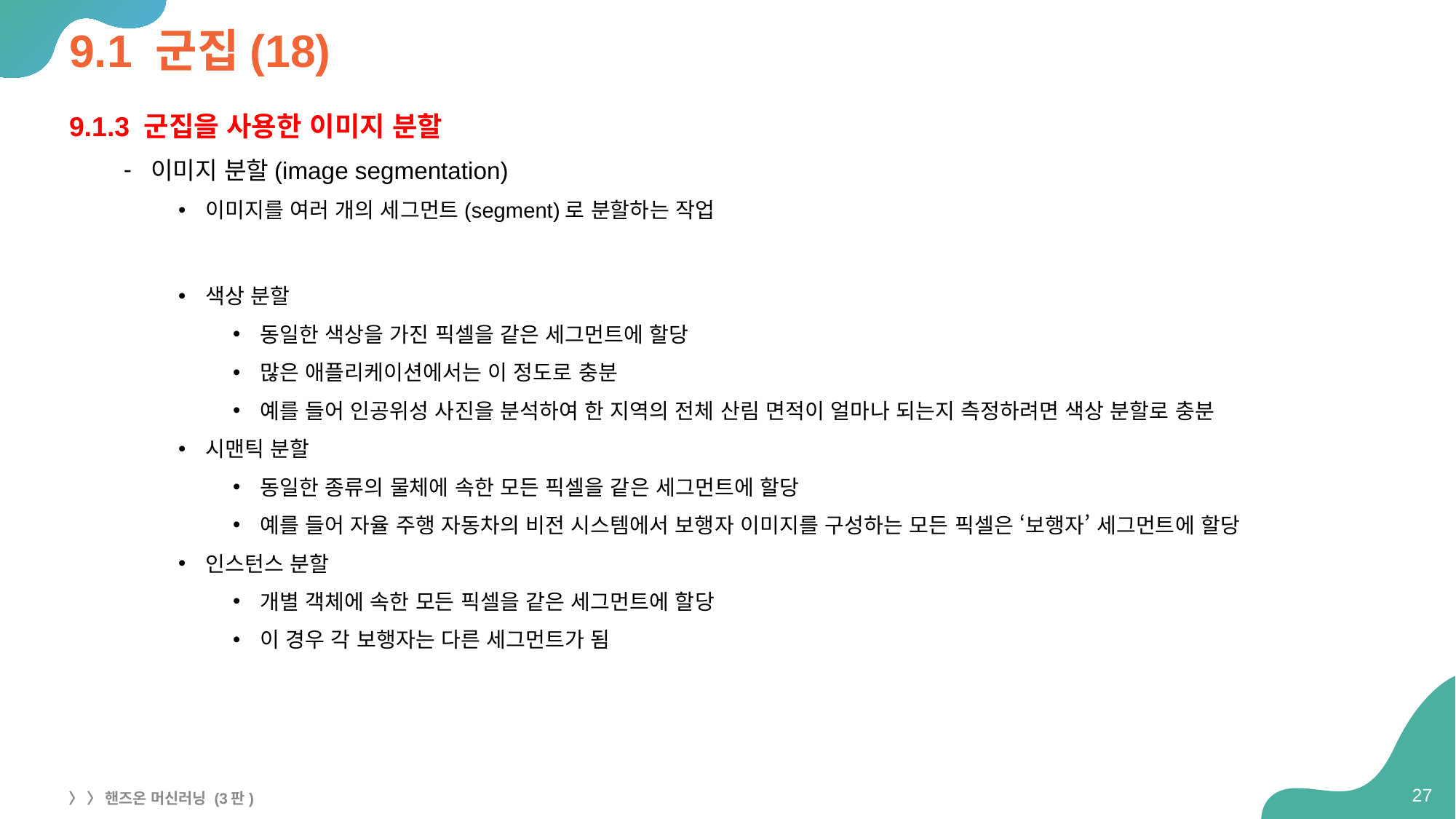

# 9.1 군집(18)
9.1.3 군집을 사용한 이미지 분할
이미지 분할(image segmentation)
이미지를 여러 개의 세그먼트(segment)로 분할하는 작업

색상 분할
동일한 색상을 가진 픽셀을 같은 세그먼트에 할당
많은 애플리케이션에서는 이 정도로 충분
예를 들어 인공위성 사진을 분석하여 한 지역의 전체 산림 면적이 얼마나 되는지 측정하려면 색상 분할로 충분
시맨틱 분할
동일한 종류의 물체에 속한 모든 픽셀을 같은 세그먼트에 할당
예를 들어 자율 주행 자동차의 비전 시스템에서 보행자 이미지를 구성하는 모든 픽셀은 ‘보행자’ 세그먼트에 할당
인스턴스 분할
개별 객체에 속한 모든 픽셀을 같은 세그먼트에 할당
이 경우 각 보행자는 다른 세그먼트가 됨

27
〉 〉 핸즈온 머신러닝 (3판)